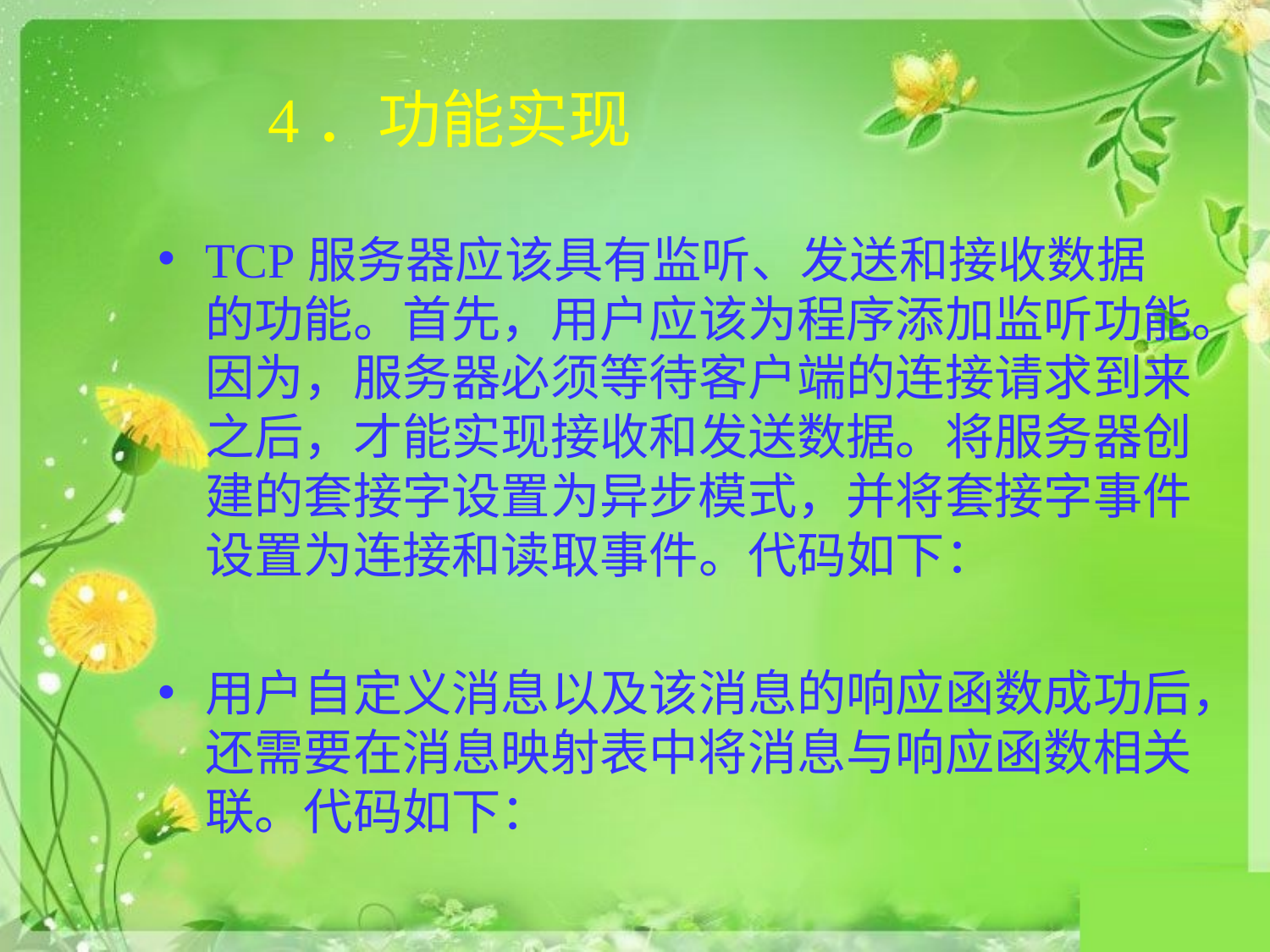

# 4．功能实现
TCP服务器应该具有监听、发送和接收数据的功能。首先，用户应该为程序添加监听功能。因为，服务器必须等待客户端的连接请求到来之后，才能实现接收和发送数据。将服务器创建的套接字设置为异步模式，并将套接字事件设置为连接和读取事件。代码如下：

用户自定义消息以及该消息的响应函数成功后，还需要在消息映射表中将消息与响应函数相关联。代码如下：